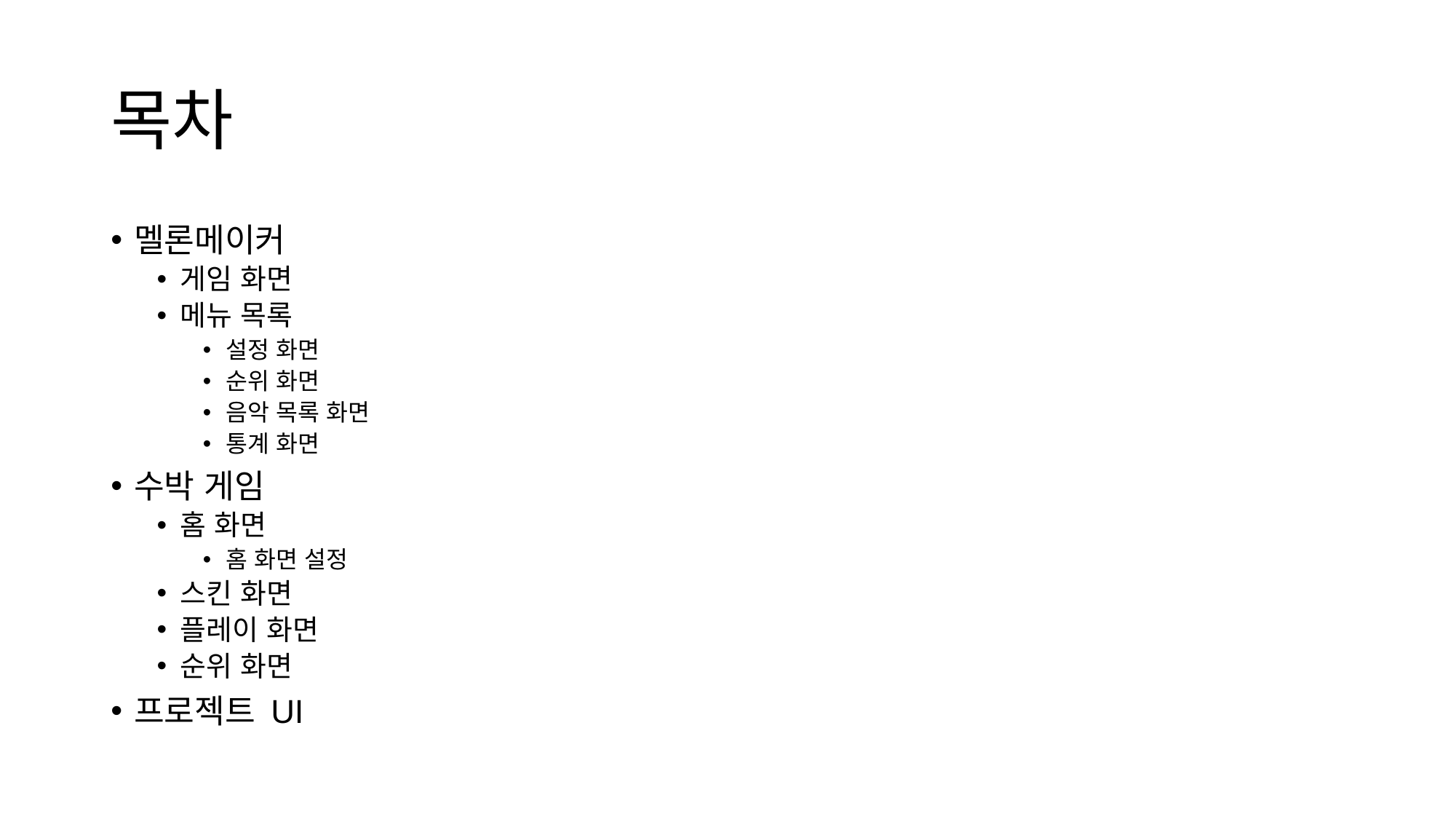

# 목차
멜론메이커
게임 화면
메뉴 목록
설정 화면
순위 화면
음악 목록 화면
통계 화면
수박 게임
홈 화면
홈 화면 설정
스킨 화면
플레이 화면
순위 화면
프로젝트 UI